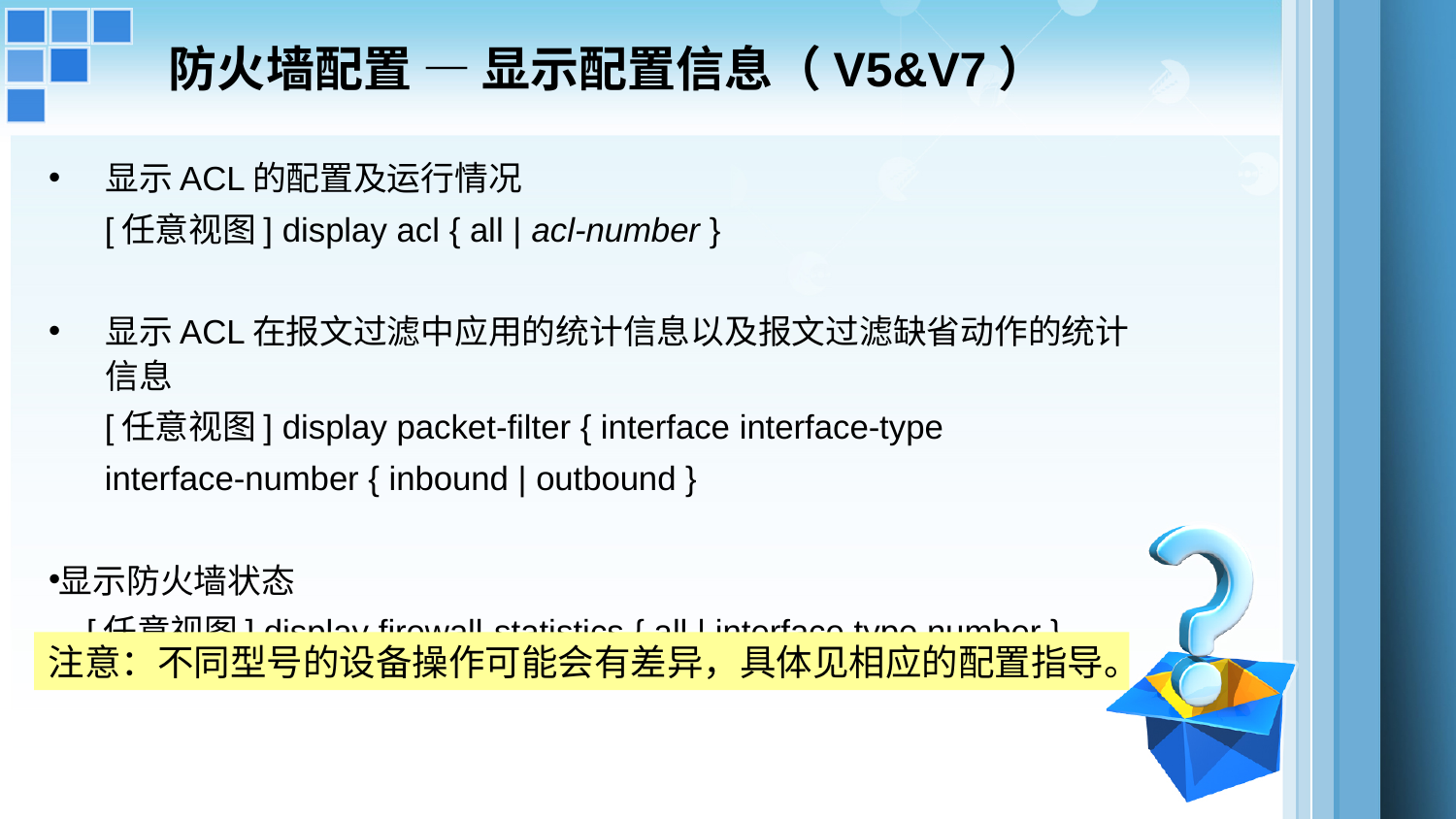

防火墙配置 — 显示配置信息（V5&V7）
显示ACL的配置及运行情况
[任意视图] display acl { all | acl-number }

显示ACL在报文过滤中应用的统计信息以及报文过滤缺省动作的统计信息
[任意视图] display packet-filter { interface interface-type
interface-number { inbound | outbound }

显示防火墙状态
    [任意视图] display firewall-statistics { all | interface type number }

注意：不同型号的设备操作可能会有差异，具体见相应的配置指导。